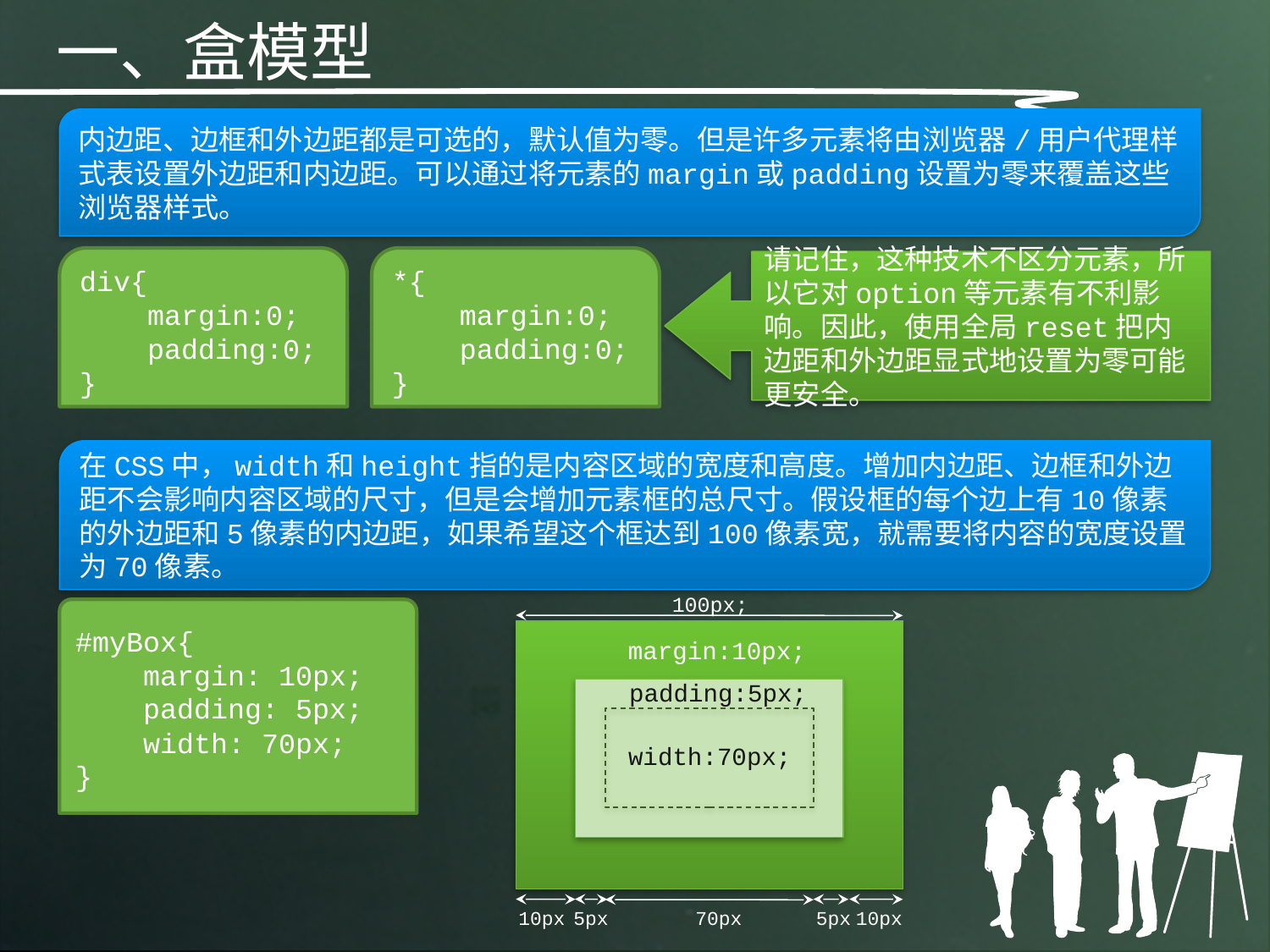

一、盒模型

内边距、边框和外边距都是可选的，默认值为零。但是许多元素将由浏览器/用户代理样式表设置外边距和内边距。可以通过将元素的margin或padding设置为零来覆盖这些浏览器样式。
div{
    margin:0;
    padding:0;
}
*{
    margin:0;
    padding:0;
}
请记住，这种技术不区分元素，所以它对option等元素有不利影响。因此，使用全局reset把内边距和外边距显式地设置为零可能更安全。
在CSS中，width和height指的是内容区域的宽度和高度。增加内边距、边框和外边距不会影响内容区域的尺寸，但是会增加元素框的总尺寸。假设框的每个边上有10像素的外边距和5像素的内边距，如果希望这个框达到100像素宽，就需要将内容的宽度设置为70像素。
100px;

margin:10px;
padding:5px;

width:70px;
10px
5px
70px
5px
10px
#myBox{
    margin: 10px;
    padding: 5px;
    width: 70px;
}